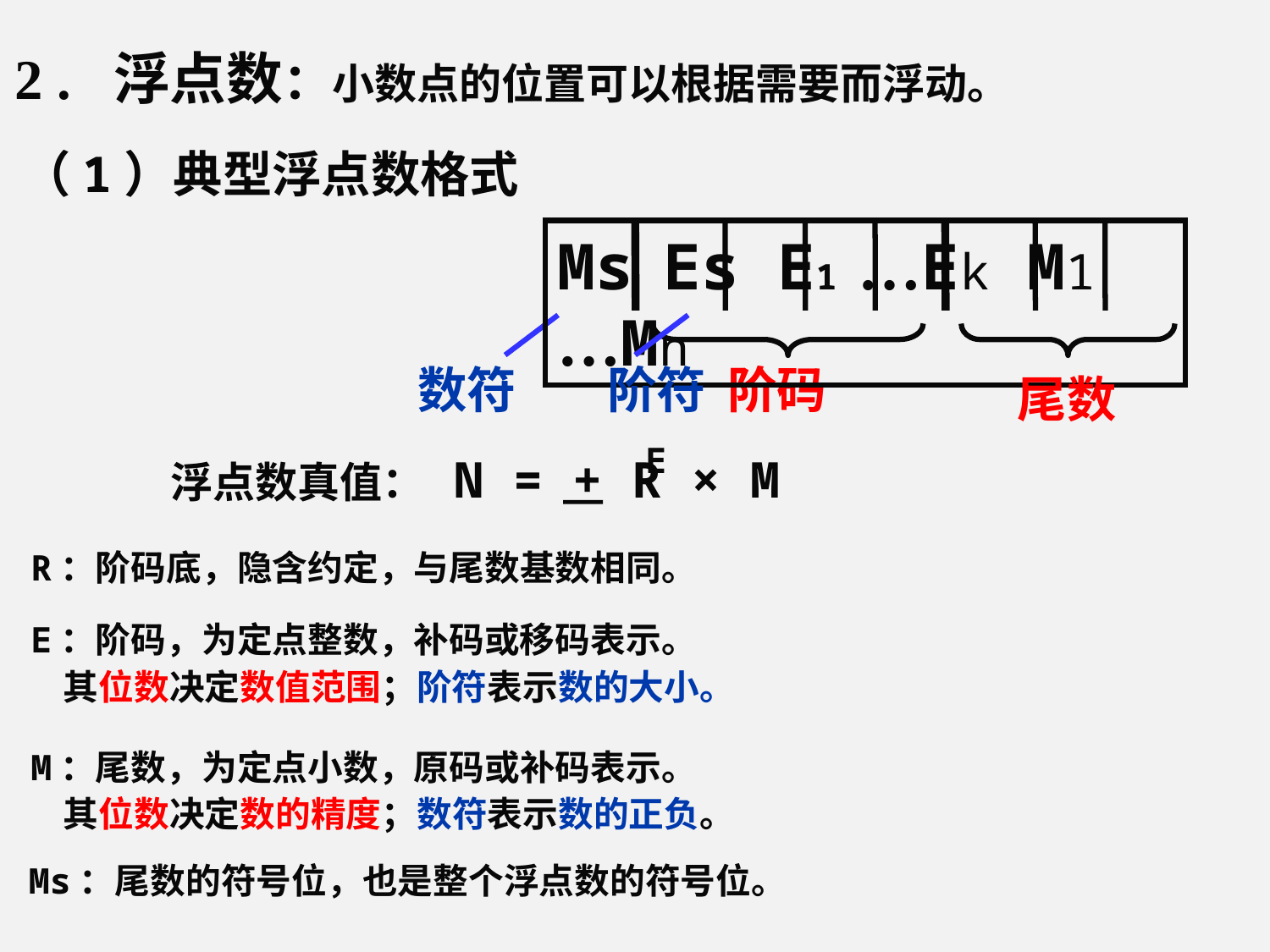

2 .  浮点数：小数点的位置可以根据需要而浮动。
（1）典型浮点数格式

Ms Es E1 …Ek M1 …Mn

数符
阶符
阶码
尾数
E
浮点数真值：  N = + R × M

R：阶码底，隐含约定，与尾数基数相同。
E：阶码，为定点整数，补码或移码表示。
   其位数决定数值范围；阶符表示数的大小。
M：尾数，为定点小数，原码或补码表示。
   其位数决定数的精度；数符表示数的正负。
Ms：尾数的符号位，也是整个浮点数的符号位。
23